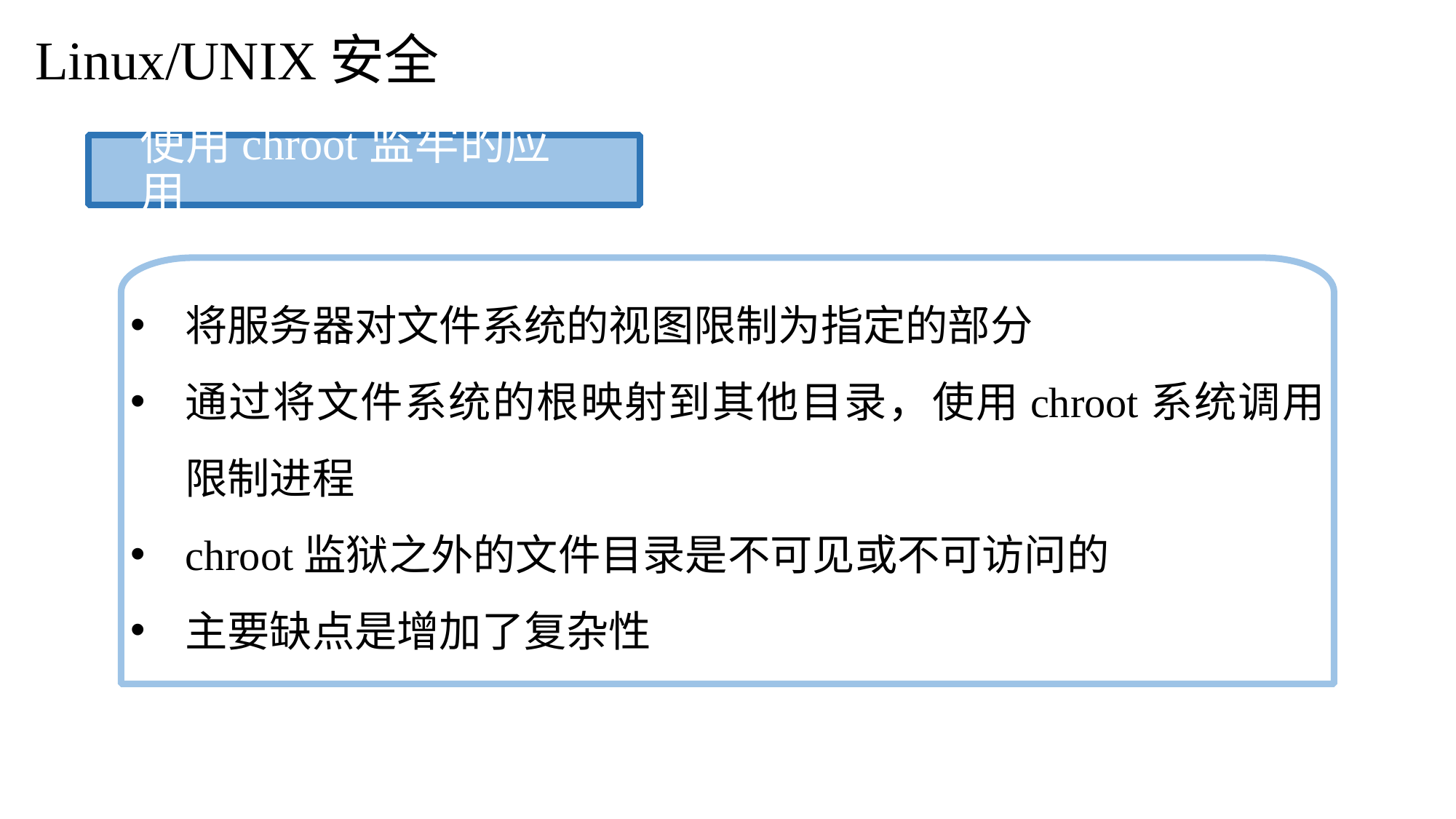

Linux/UNIX安全

使用chroot监牢的应用
将服务器对文件系统的视图限制为指定的部分
通过将文件系统的根映射到其他目录，使用chroot系统调用限制进程
chroot监狱之外的文件目录是不可见或不可访问的
主要缺点是增加了复杂性